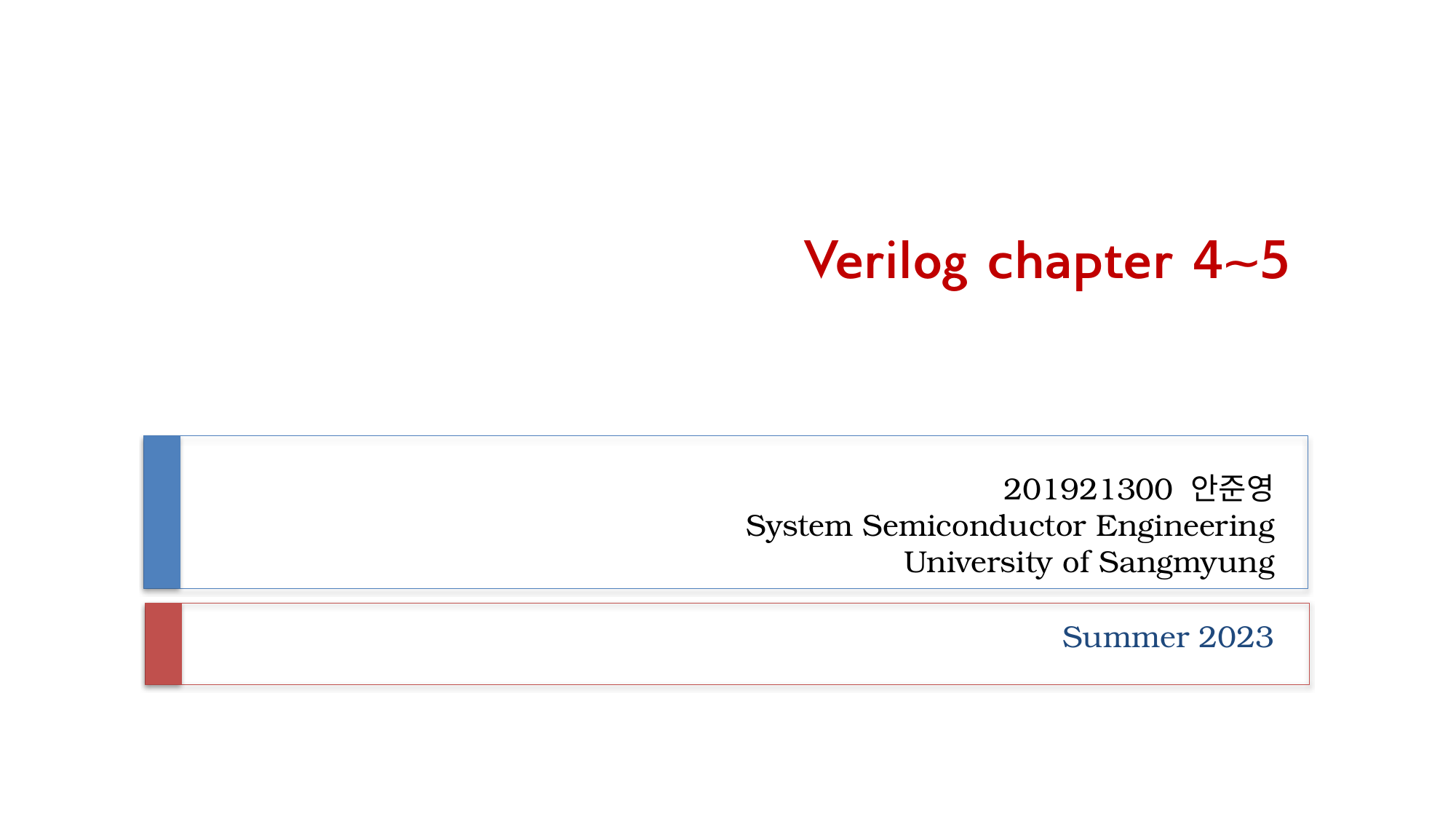

Verilog chapter 4~5
# 201921300 안준영 System Semiconductor Engineering University of Sangmyung
Summer 2023